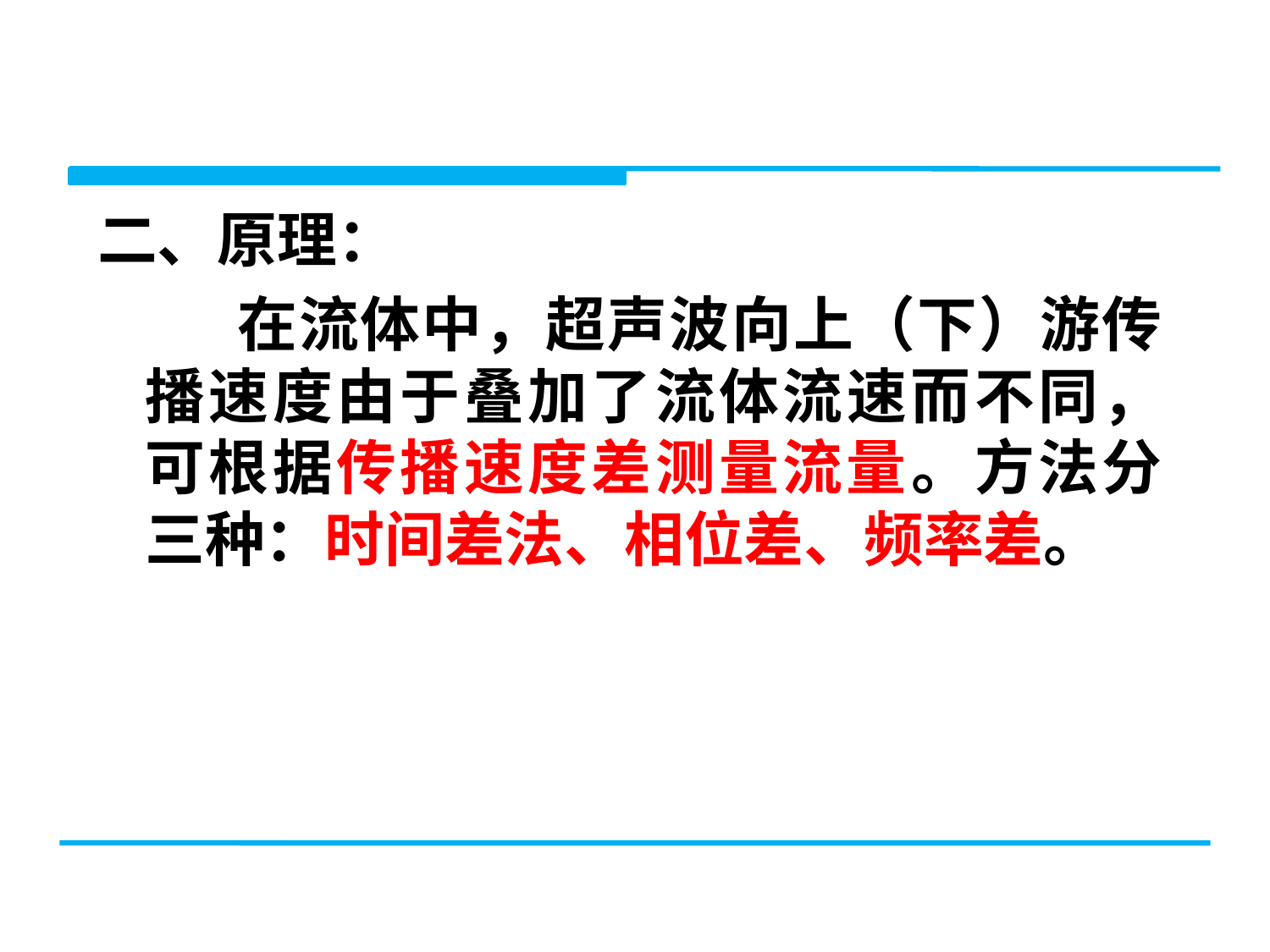

二、原理：
        在流体中，超声波向上（下）游传播速度由于叠加了流体流速而不同，可根据传播速度差测量流量。方法分三种：时间差法、相位差、频率差。